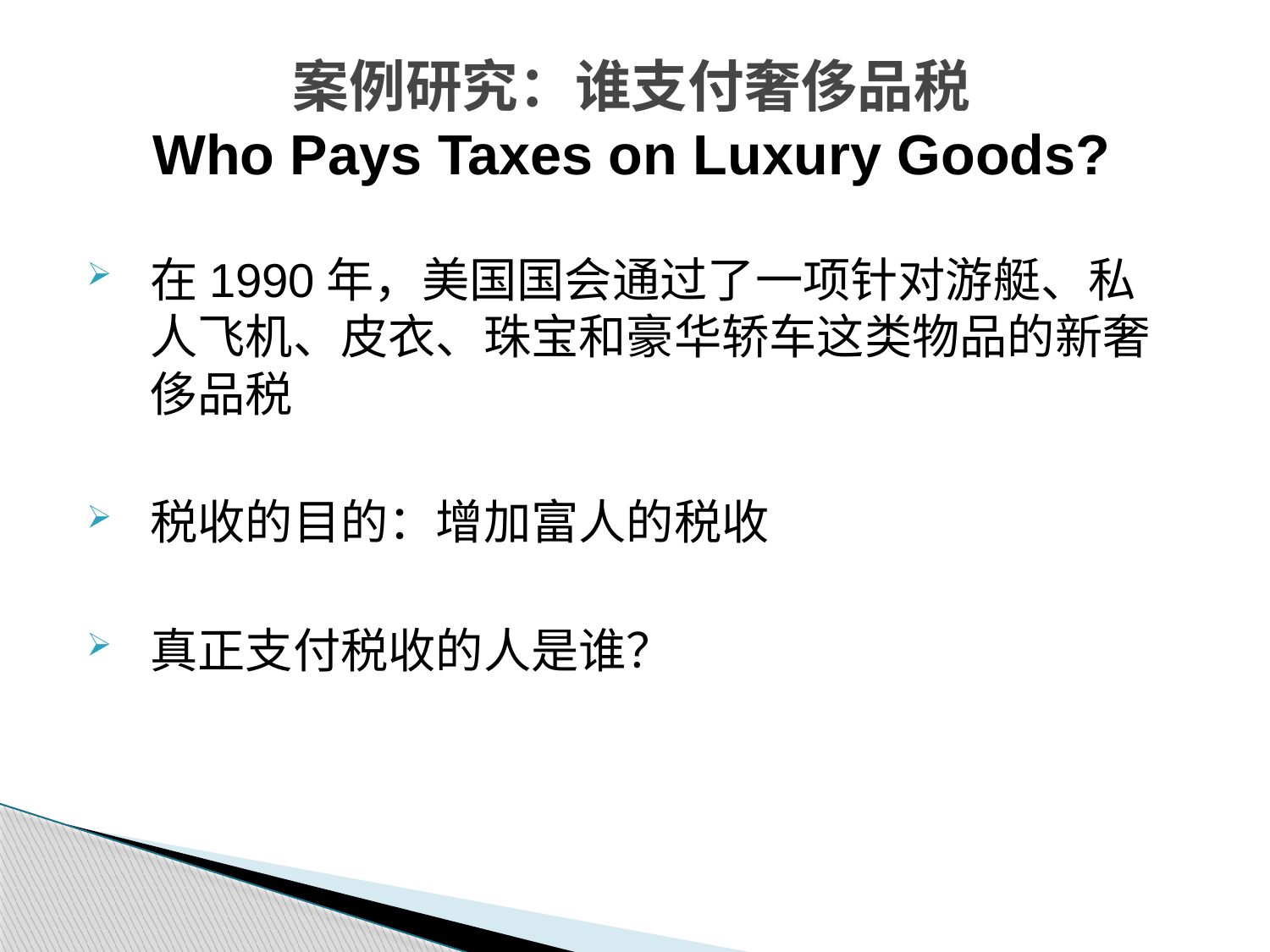

案例研究：谁支付奢侈品税
Who Pays Taxes on Luxury Goods?
在1990年，美国国会通过了一项针对游艇、私人飞机、皮衣、珠宝和豪华轿车这类物品的新奢侈品税

税收的目的：增加富人的税收

真正支付税收的人是谁？